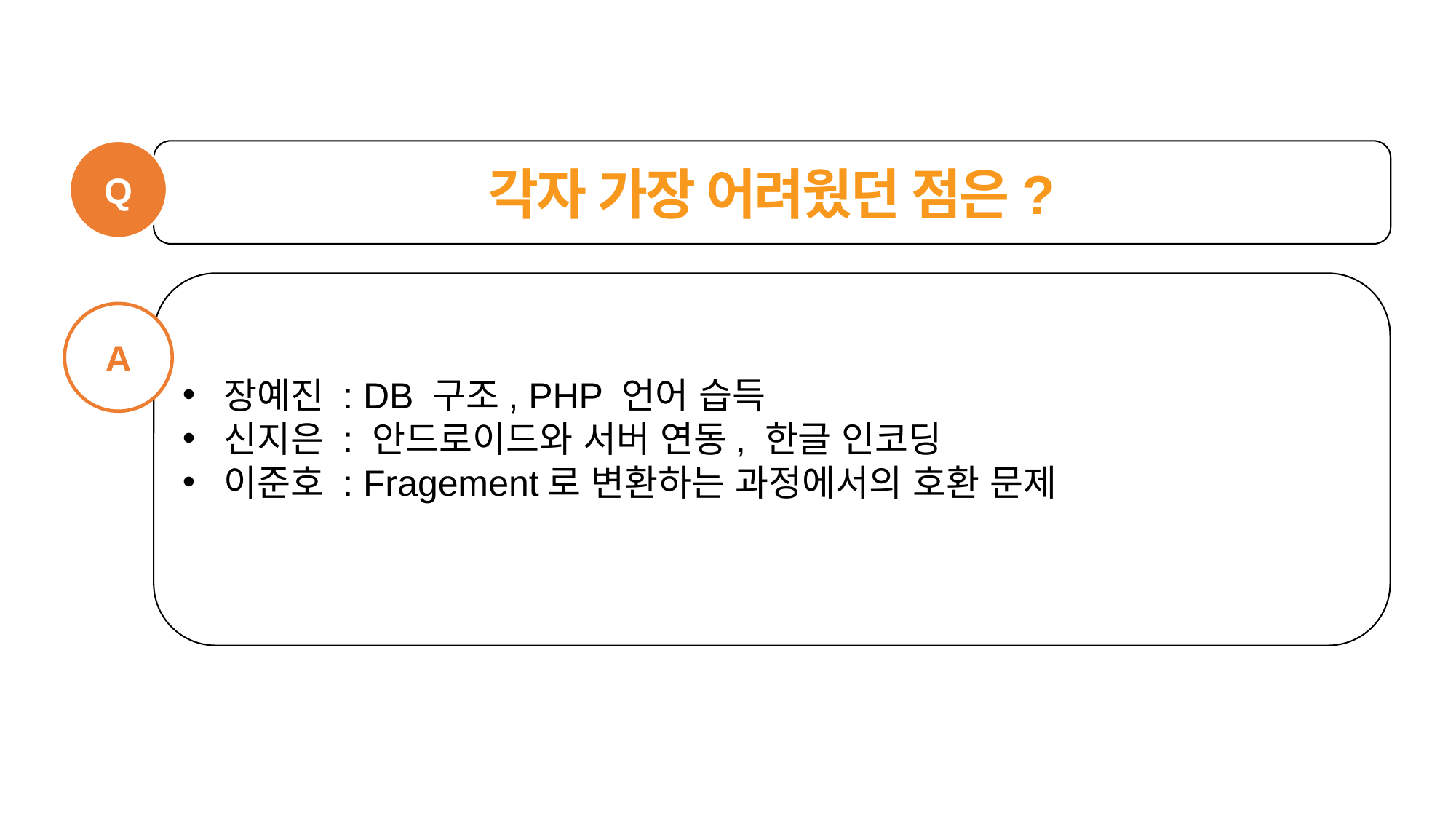

각자 가장 어려웠던 점은?
Q
장예진 : DB 구조, PHP 언어 습득
신지은 : 안드로이드와 서버 연동, 한글 인코딩
이준호 : Fragement로 변환하는 과정에서의 호환 문제

A